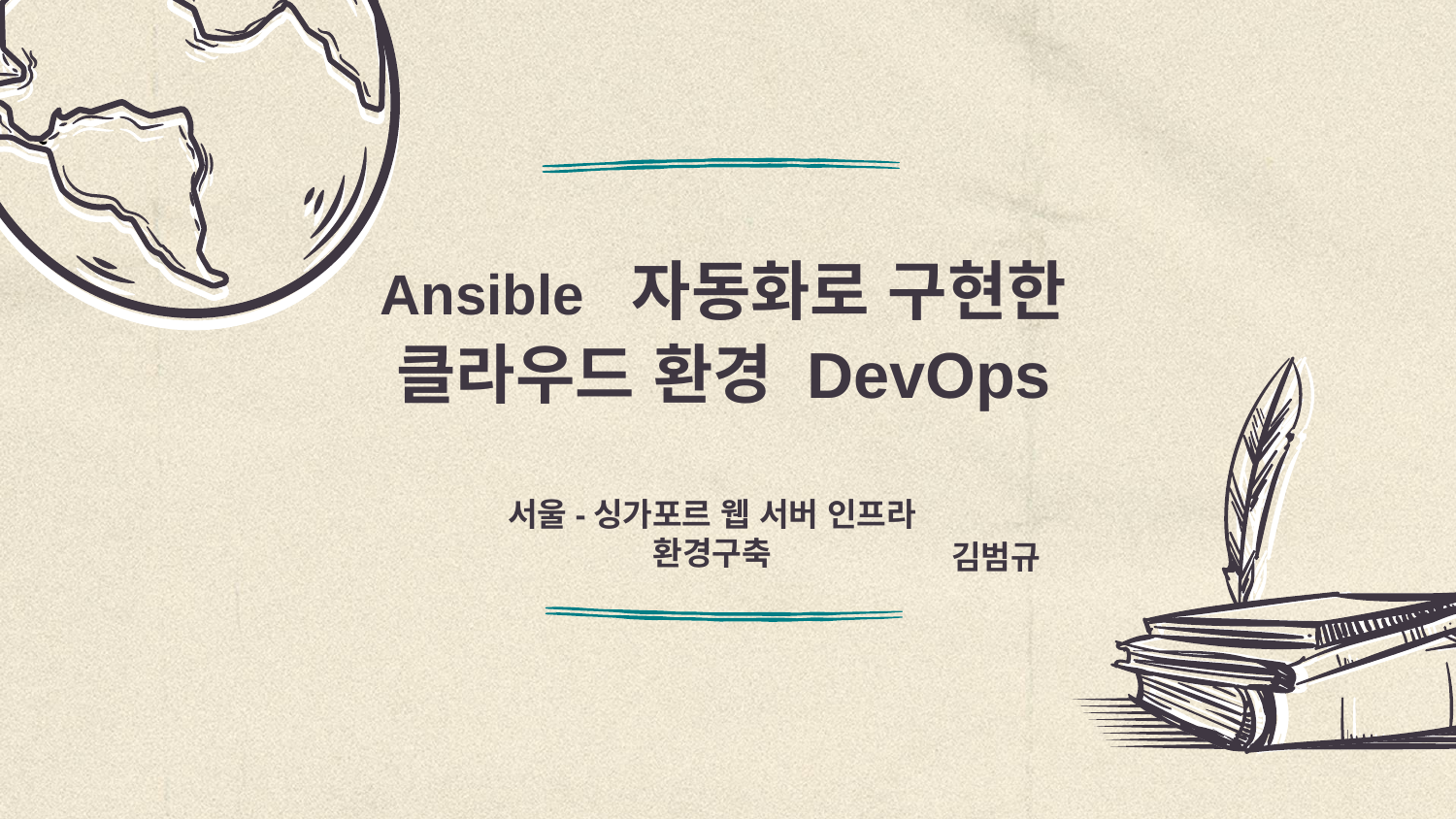

# Ansible 자동화로 구현한 클라우드 환경 DevOps

서울-싱가포르 웹 서버 인프라 환경구축
김범규